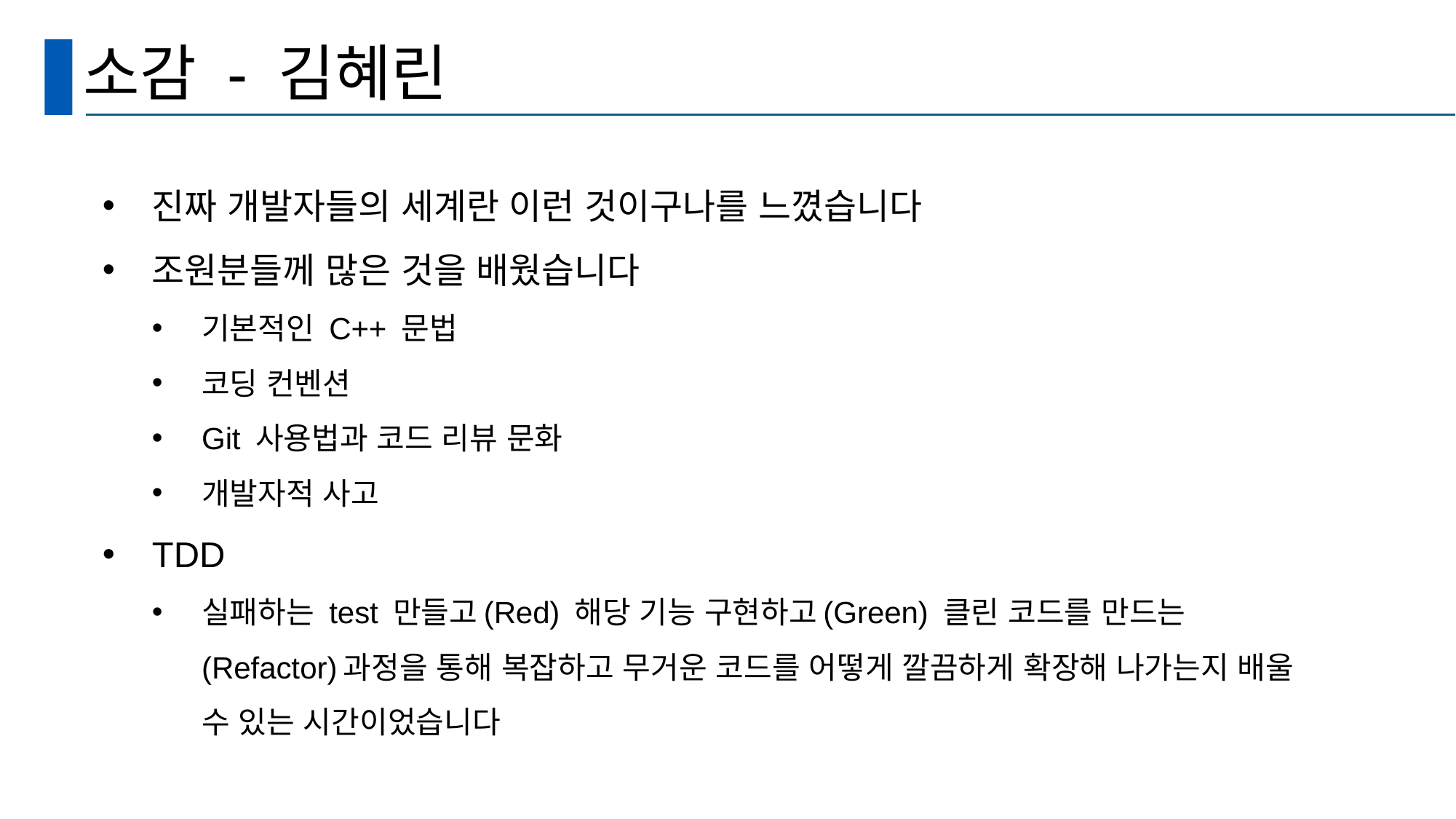

# 소감 - 김혜린
진짜 개발자들의 세계란 이런 것이구나를 느꼈습니다
조원분들께 많은 것을 배웠습니다
기본적인 C++ 문법
코딩 컨벤션
Git 사용법과 코드 리뷰 문화
개발자적 사고
TDD
실패하는 test 만들고(Red) 해당 기능 구현하고(Green) 클린 코드를 만드는(Refactor)과정을 통해 복잡하고 무거운 코드를 어떻게 깔끔하게 확장해 나가는지 배울 수 있는 시간이었습니다